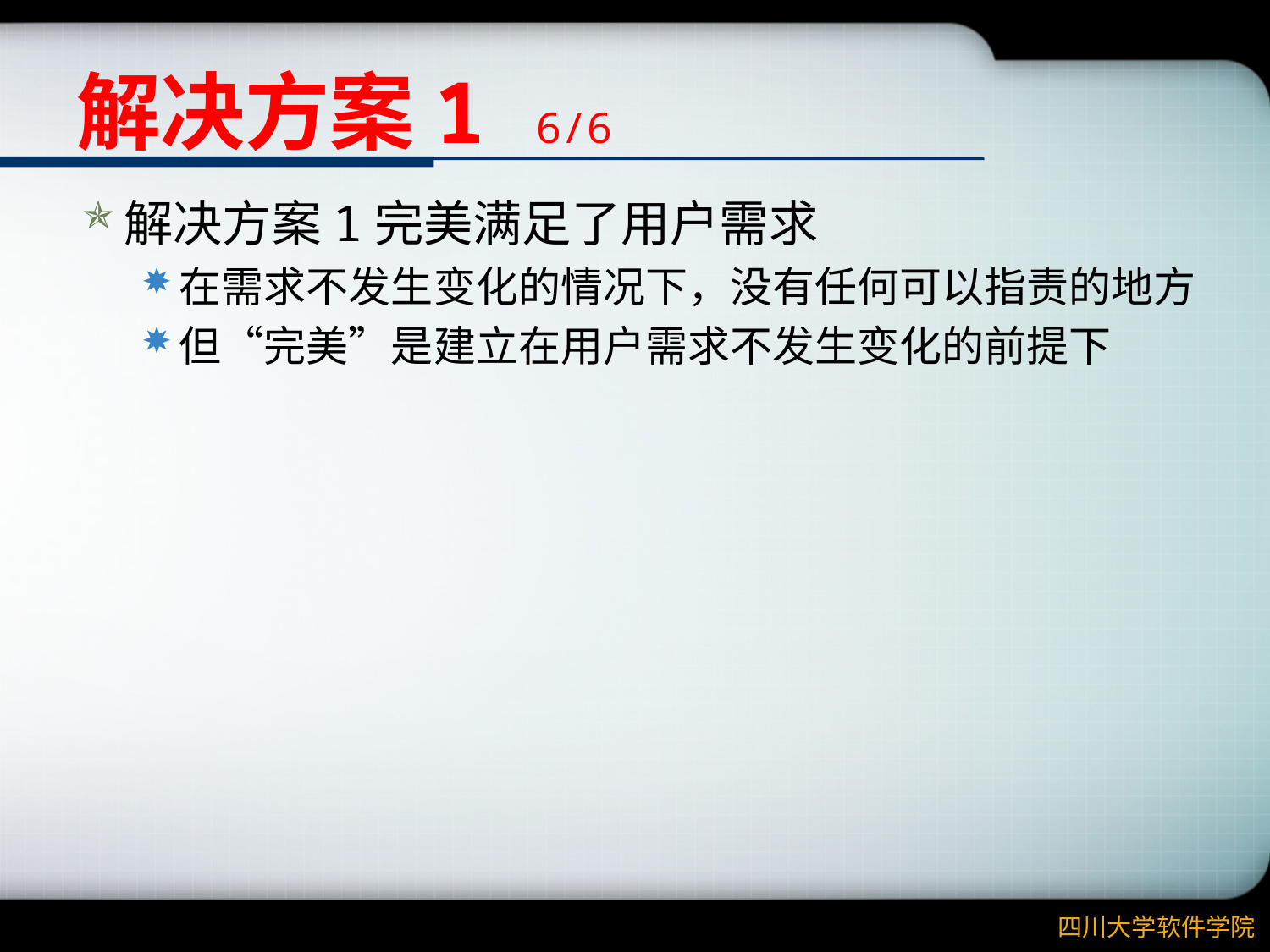

# 解决方案1 6/6
解决方案1完美满足了用户需求
在需求不发生变化的情况下，没有任何可以指责的地方
但“完美”是建立在用户需求不发生变化的前提下